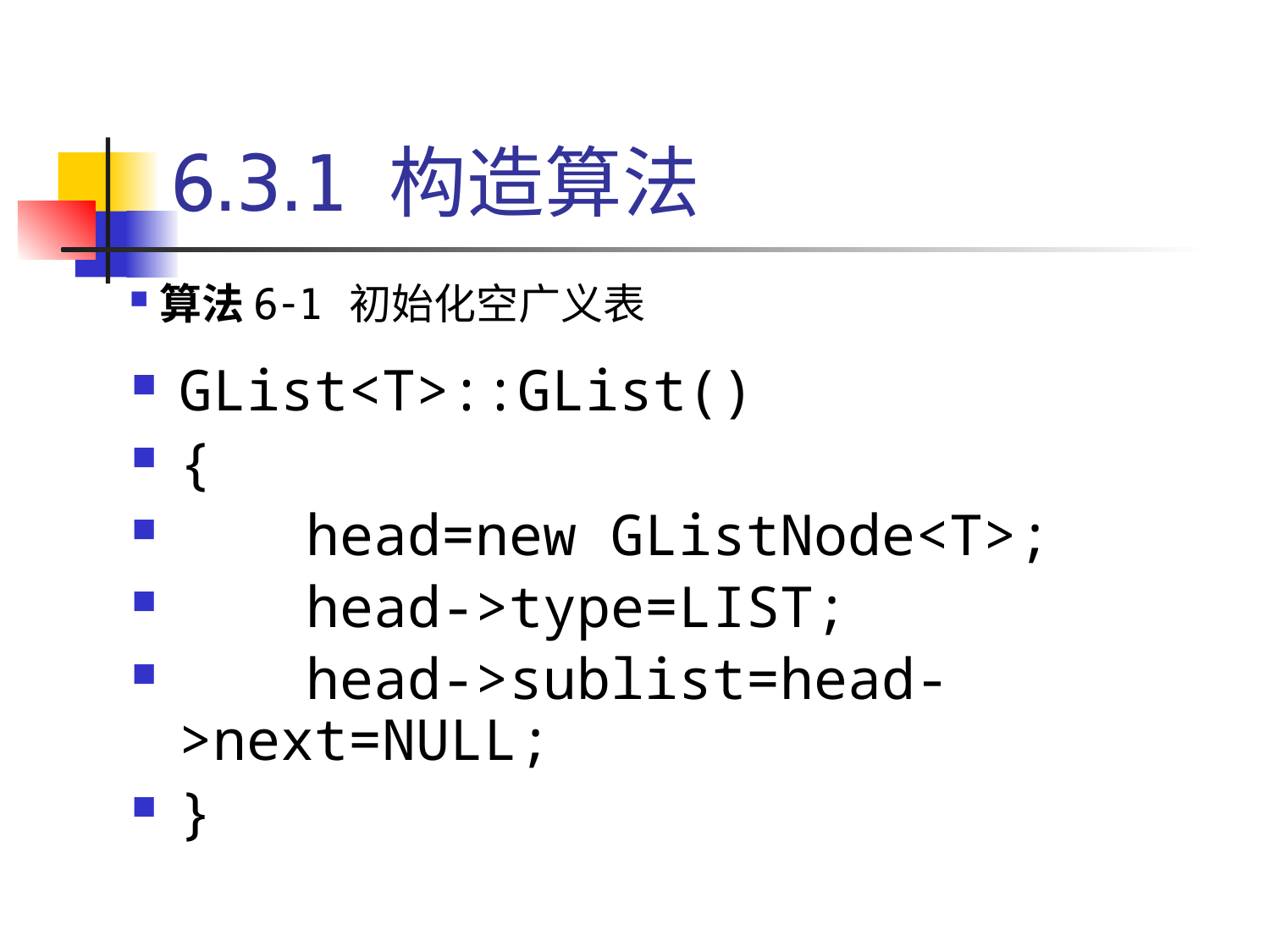

# 6.3.1 构造算法
算法6-1 初始化空广义表
GList<T>::GList()
{
	head=new GListNode<T>;
	head->type=LIST;
	head->sublist=head->next=NULL;
}